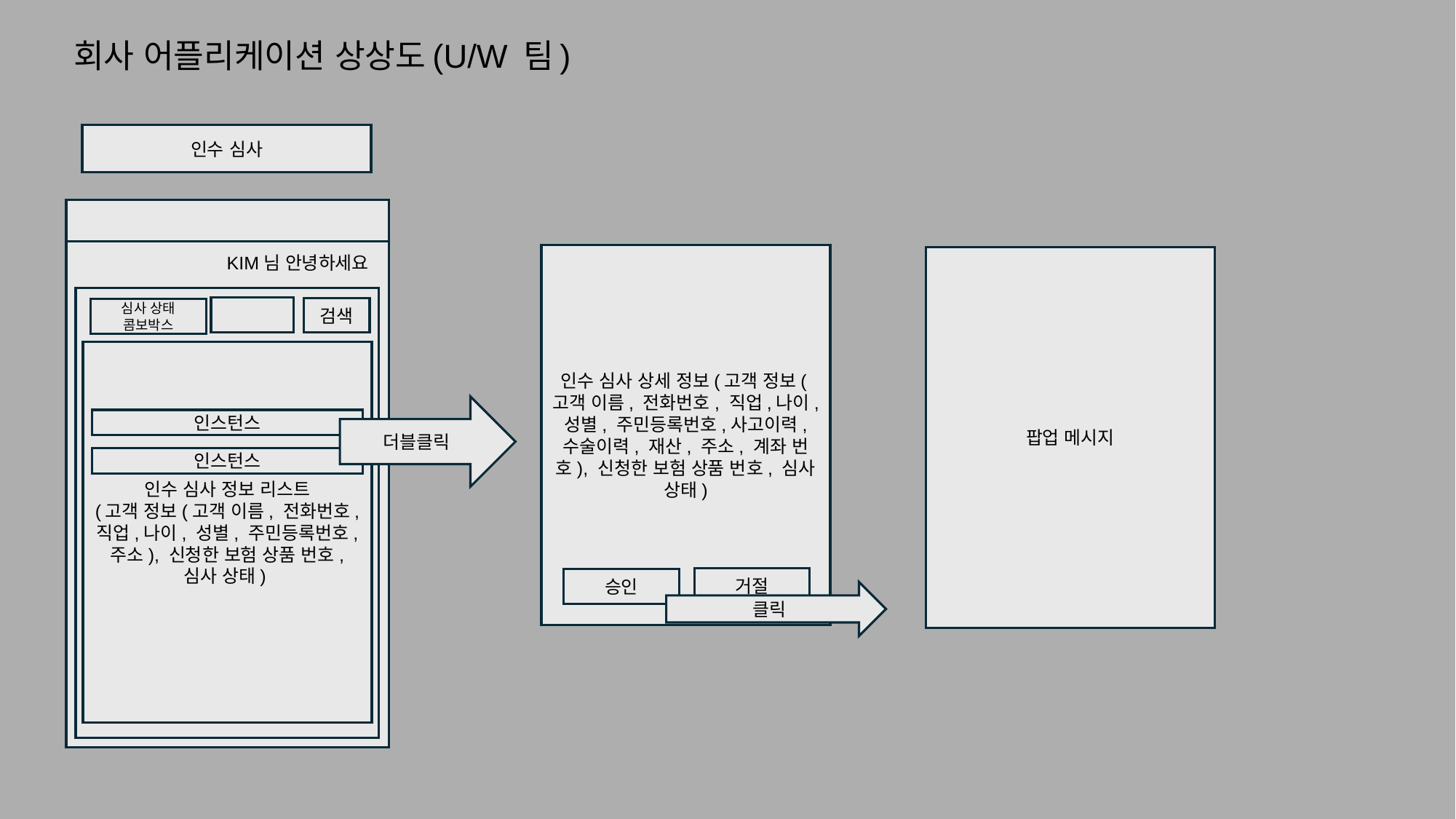

# 회사 어플리케이션 상상도(U/W 팀)
인수 심사

인수 심사 상세 정보(고객 정보(고객 이름, 전화번호, 직업,나이, 성별, 주민등록번호,사고이력, 수술이력, 재산, 주소, 계좌 번호), 신청한 보험 상품 번호, 심사 상태)
KIM님 안녕하세요
팝업 메시지

검색
심사 상태
콤보박스
인수 심사 정보 리스트
(고객 정보(고객 이름, 전화번호, 직업,나이, 성별, 주민등록번호, 주소), 신청한 보험 상품 번호, 심사 상태)
더블클릭
인스턴스
인스턴스
거절
승인
클릭